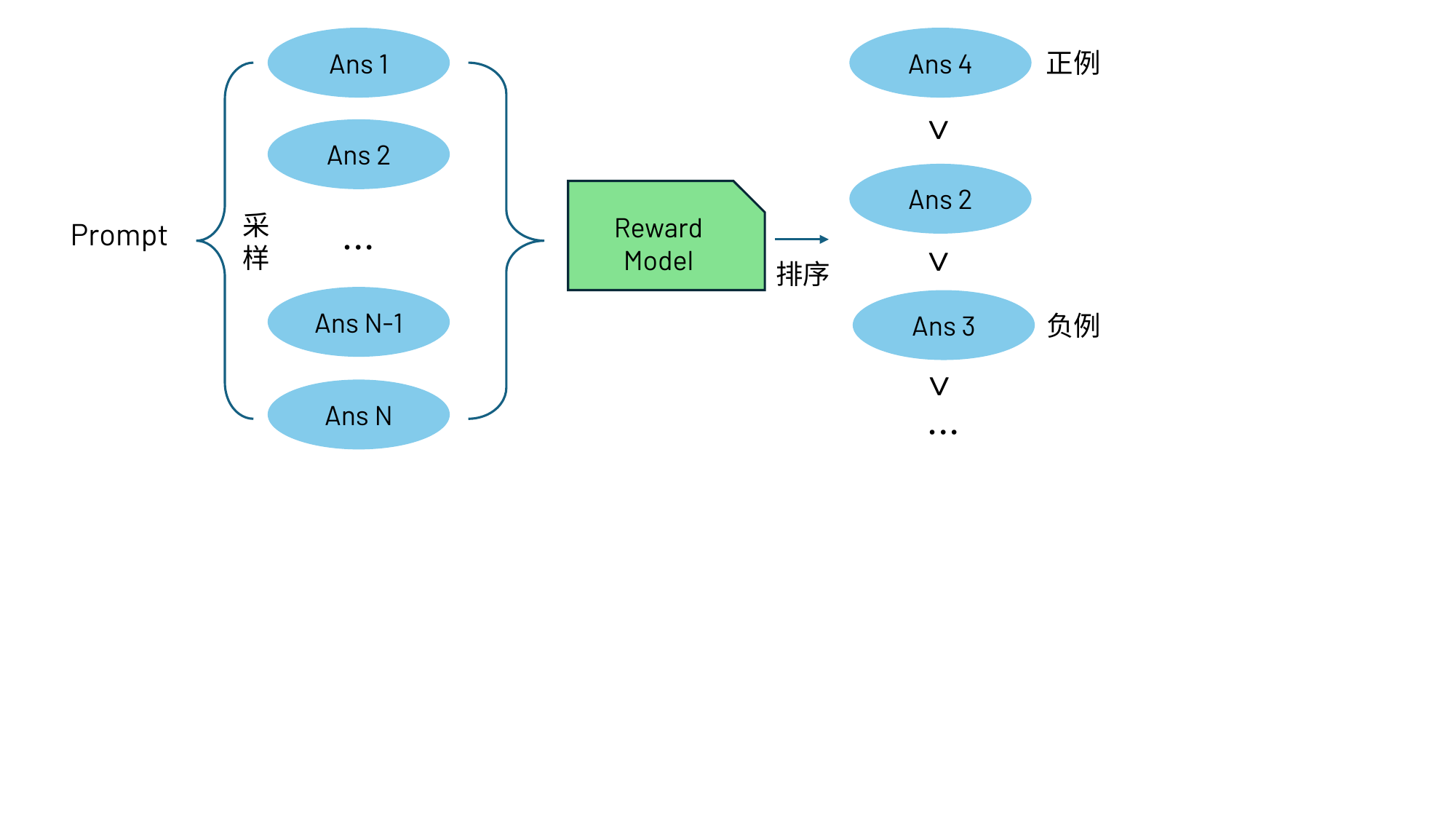

Ans 1
Ans 4
正例

采样
>
Ans 2
Ans 2
Reward Model
…
Prompt
>
排序
Ans N-1
Ans 3
负例
>
Ans N
…